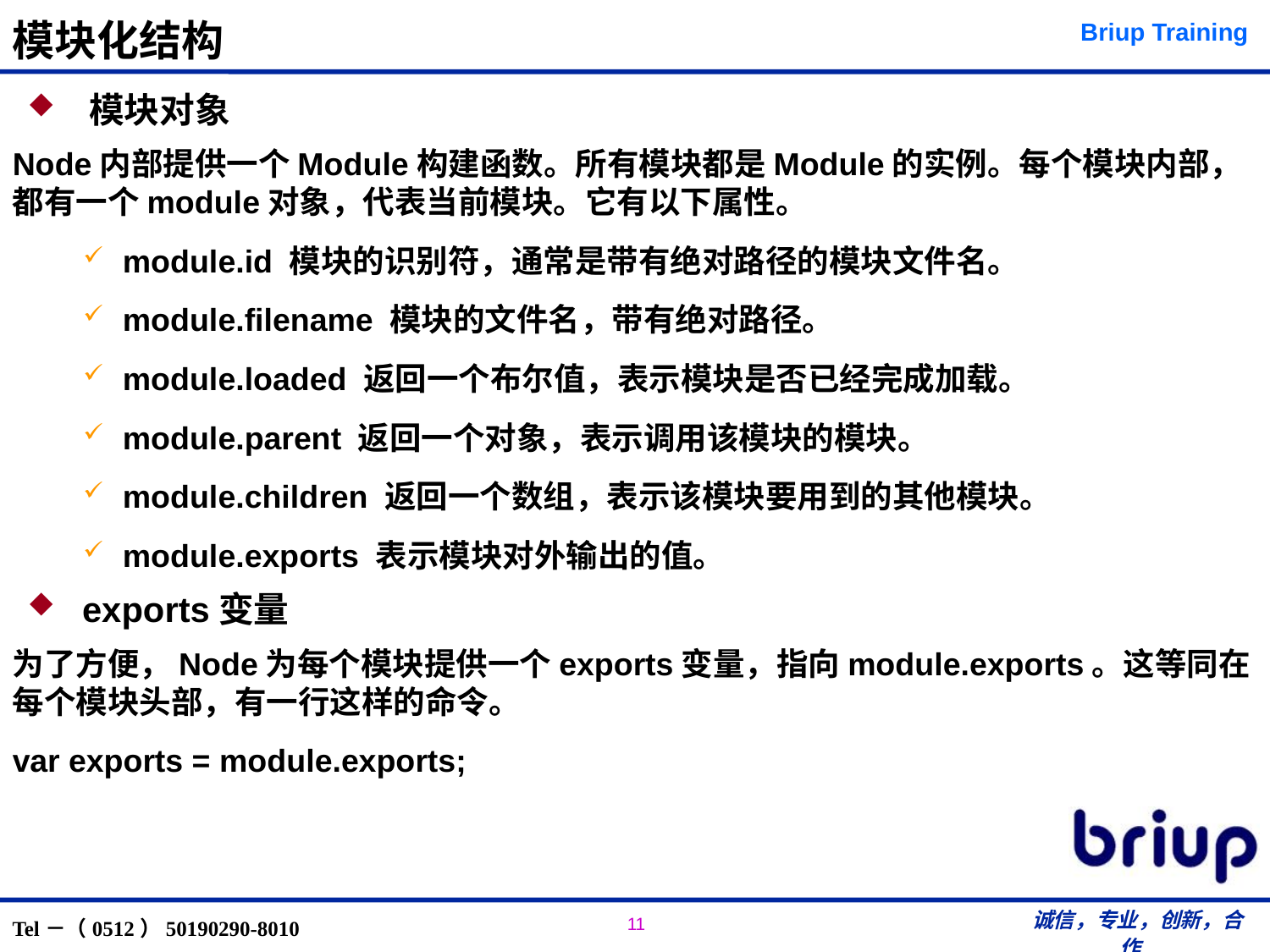

# 模块化结构
 模块对象
Node内部提供一个Module构建函数。所有模块都是Module的实例。每个模块内部，都有一个module对象，代表当前模块。它有以下属性。
module.id 模块的识别符，通常是带有绝对路径的模块文件名。
module.filename 模块的文件名，带有绝对路径。
module.loaded 返回一个布尔值，表示模块是否已经完成加载。
module.parent 返回一个对象，表示调用该模块的模块。
module.children 返回一个数组，表示该模块要用到的其他模块。
module.exports 表示模块对外输出的值。
 exports变量
为了方便，Node为每个模块提供一个exports变量，指向module.exports。这等同在每个模块头部，有一行这样的命令。
var exports = module.exports;